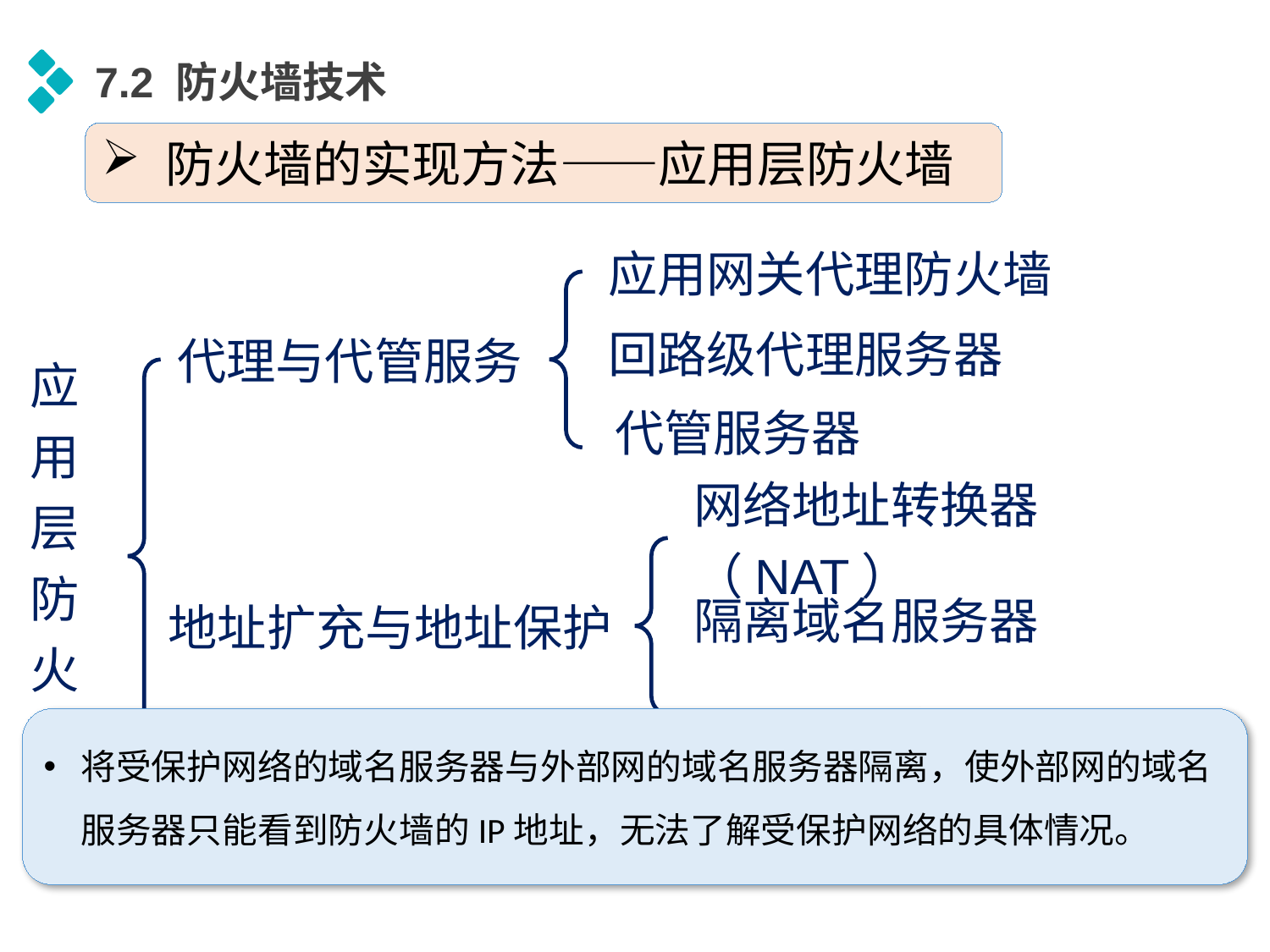

7.2 防火墙技术

防火墙的实现方法——应用层防火墙
应用网关代理防火墙

应用层防火墙
回路级代理服务器
代理与代管服务

代管服务器
网络地址转换器（NAT）

隔离域名服务器
地址扩充与地址保护
将受保护网络的域名服务器与外部网的域名服务器隔离，使外部网的域名服务器只能看到防火墙的IP地址，无法了解受保护网络的具体情况。